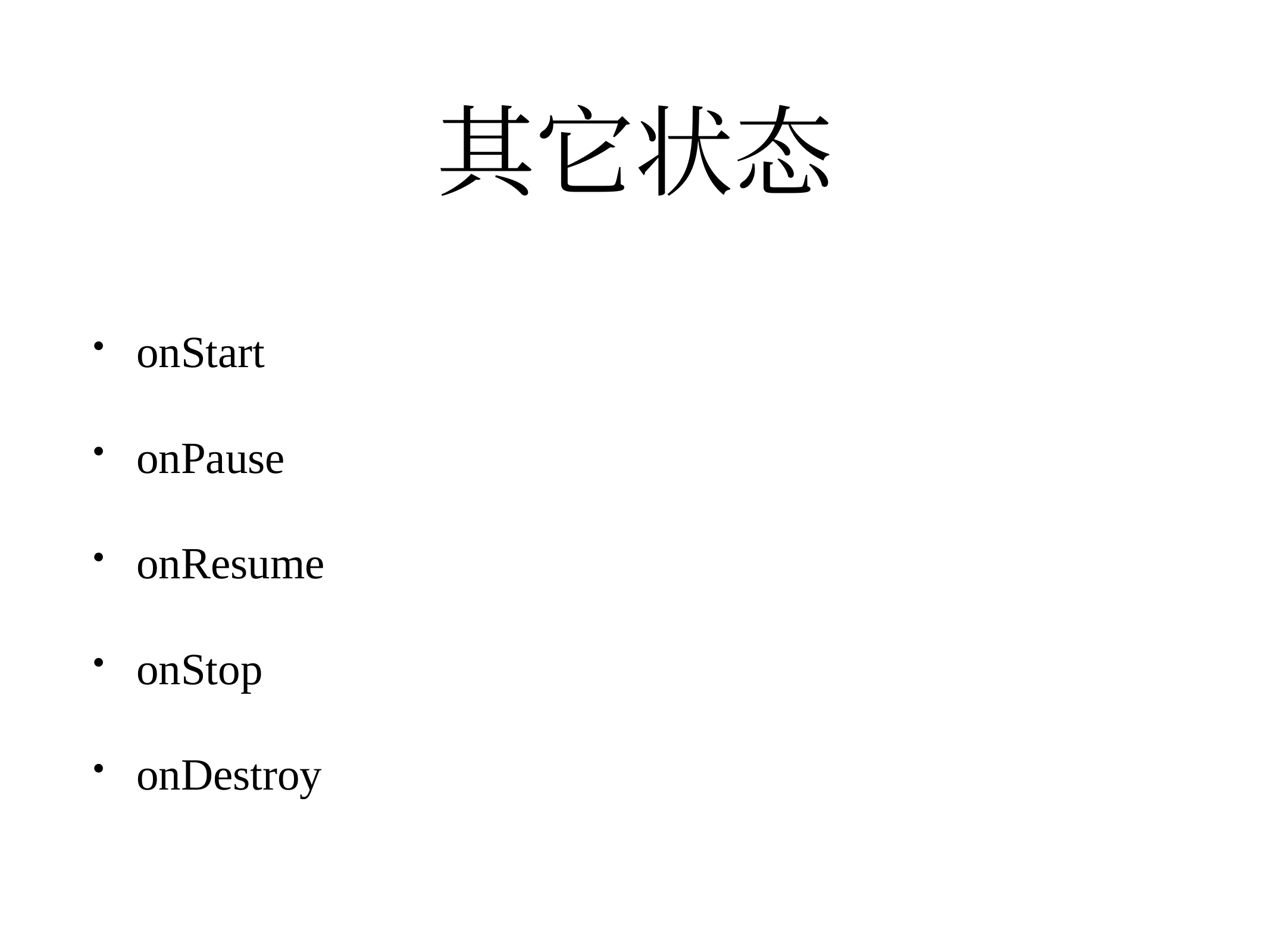

# 其它状态
onStart
onPause
onResume
onStop
onDestroy